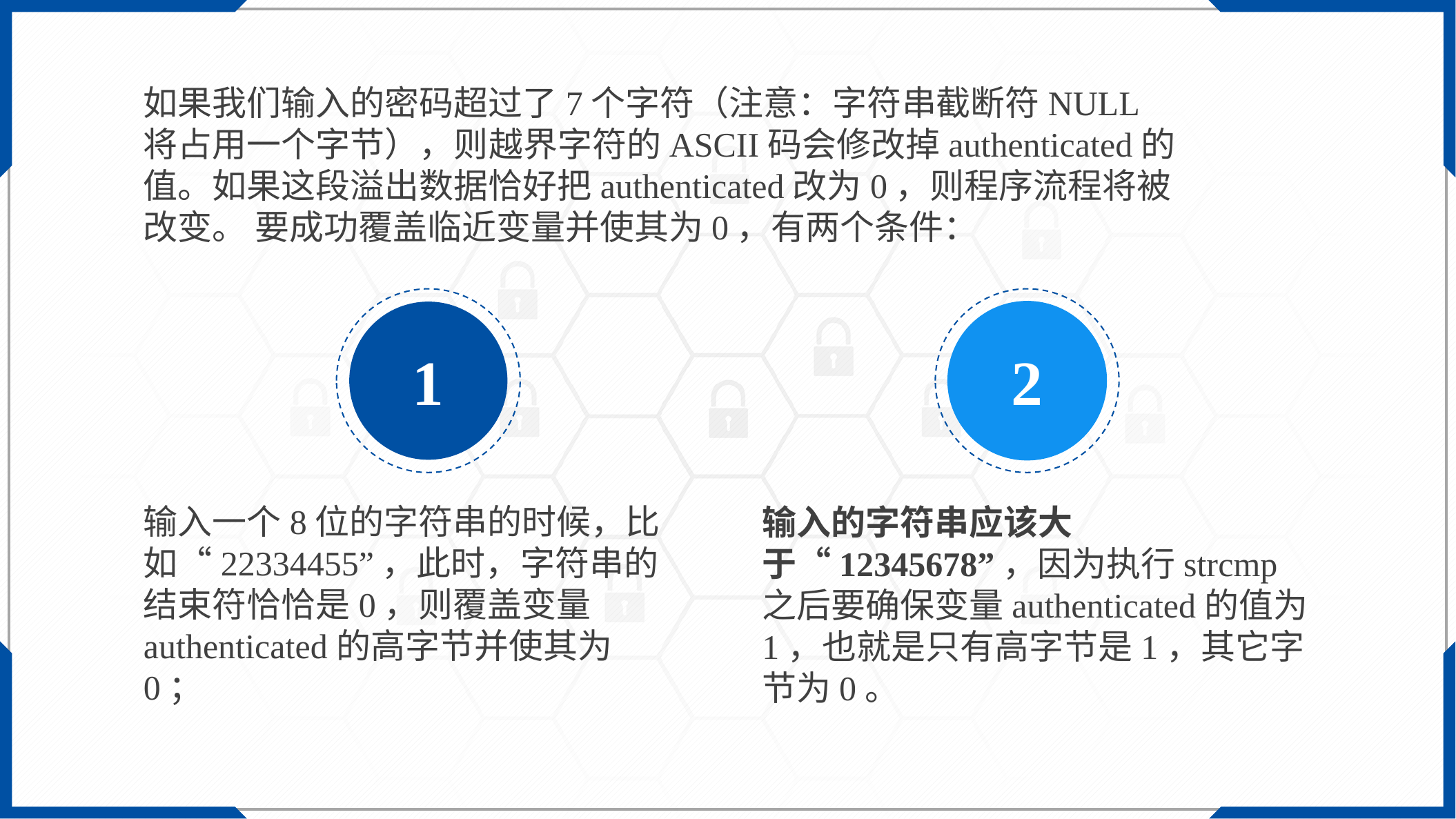

如果我们输入的密码超过了7个字符（注意：字符串截断符NULL将占用一个字节），则越界字符的ASCII码会修改掉authenticated的值。如果这段溢出数据恰好把authenticated改为0，则程序流程将被改变。 要成功覆盖临近变量并使其为0，有两个条件：

1

2
输入一个8位的字符串的时候，比如“22334455”，此时，字符串的结束符恰恰是0，则覆盖变量authenticated的高字节并使其为0；
输入的字符串应该大于“12345678”，因为执行strcmp之后要确保变量authenticated的值为1，也就是只有高字节是1，其它字节为0。